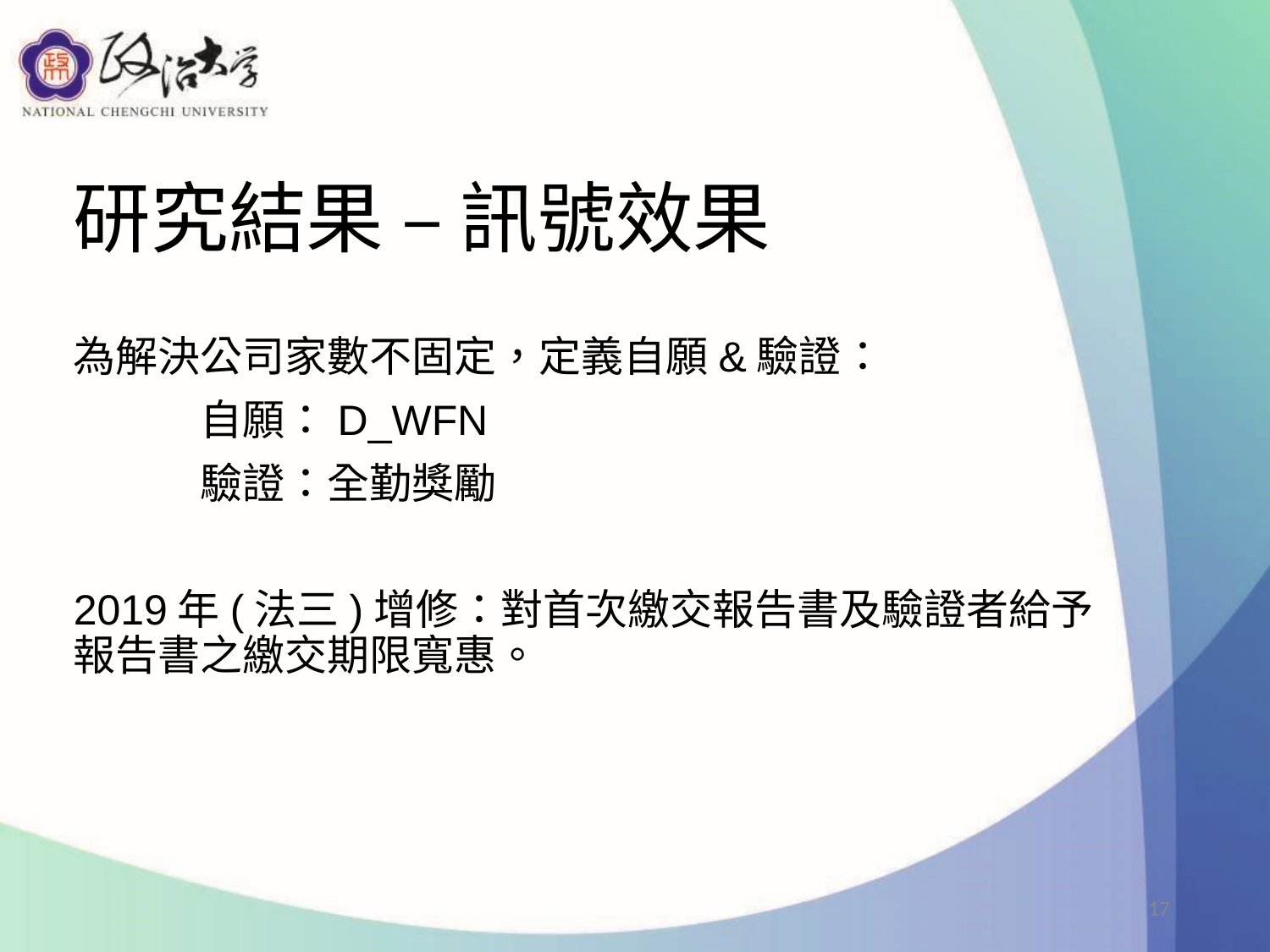

# 研究結果 – 訊號效果
為解決公司家數不固定，定義自願&驗證：
	自願：D_WFN
	驗證：全勤獎勵

2019年(法三)增修：對首次繳交報告書及驗證者給予報告書之繳交期限寬惠。

17